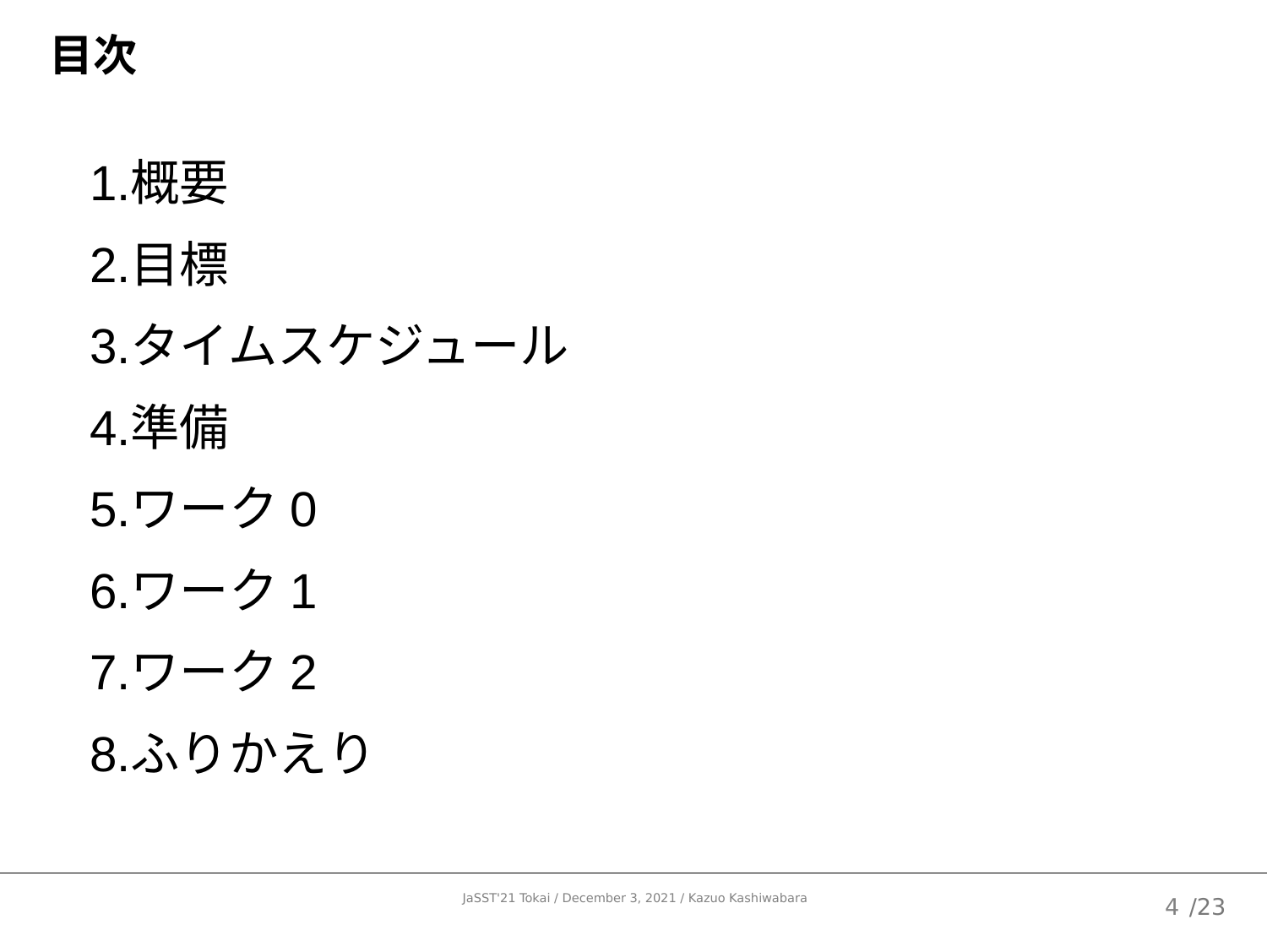

# 目次
概要
目標
タイムスケジュール
準備
ワーク0
ワーク1
ワーク2
ふりかえり
4